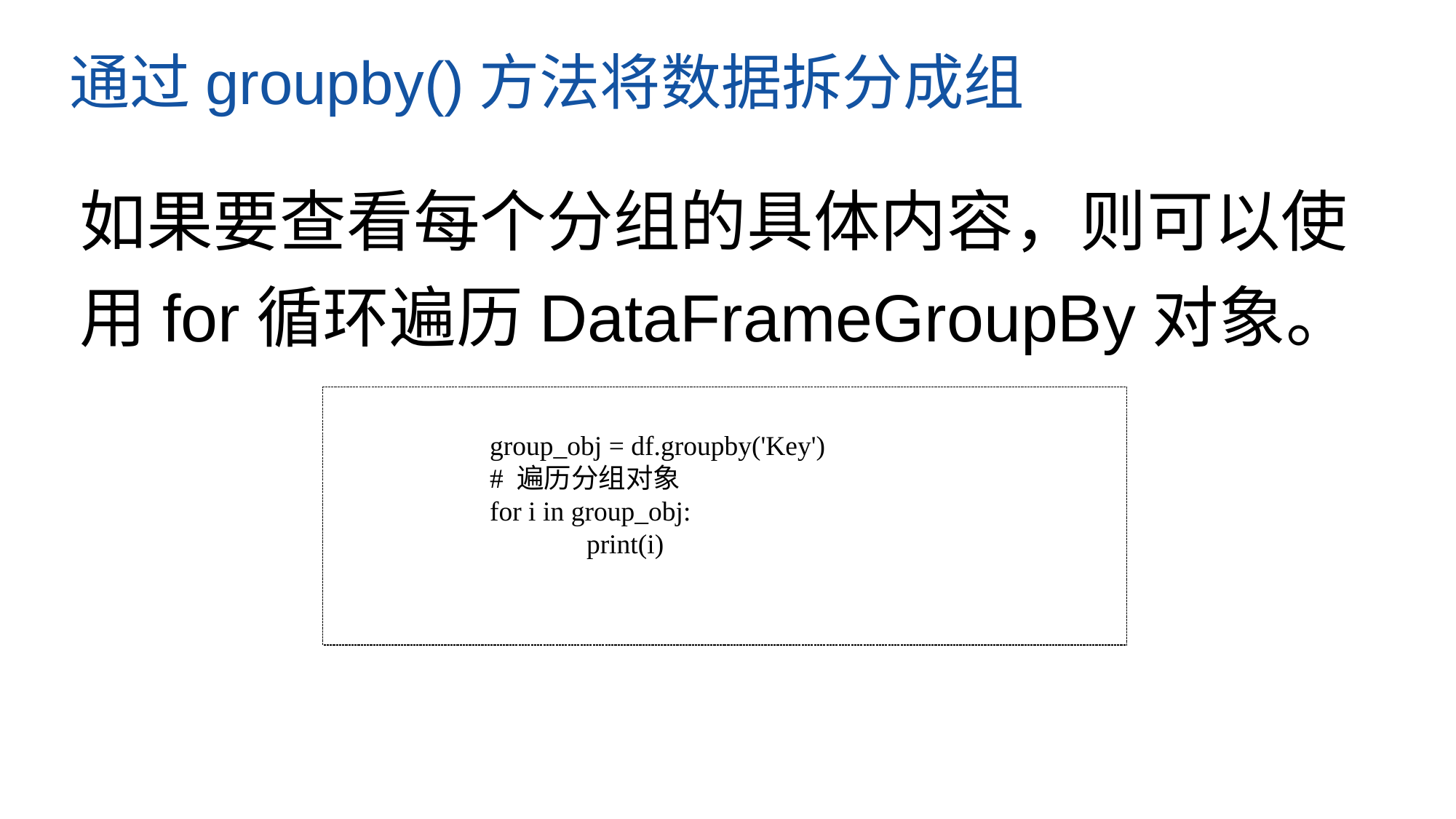

通过groupby()方法将数据拆分成组
如果要查看每个分组的具体内容，则可以使用for循环遍历DataFrameGroupBy对象。

group_obj = df.groupby('Key')
# 遍历分组对象
for i in group_obj:
              print(i)